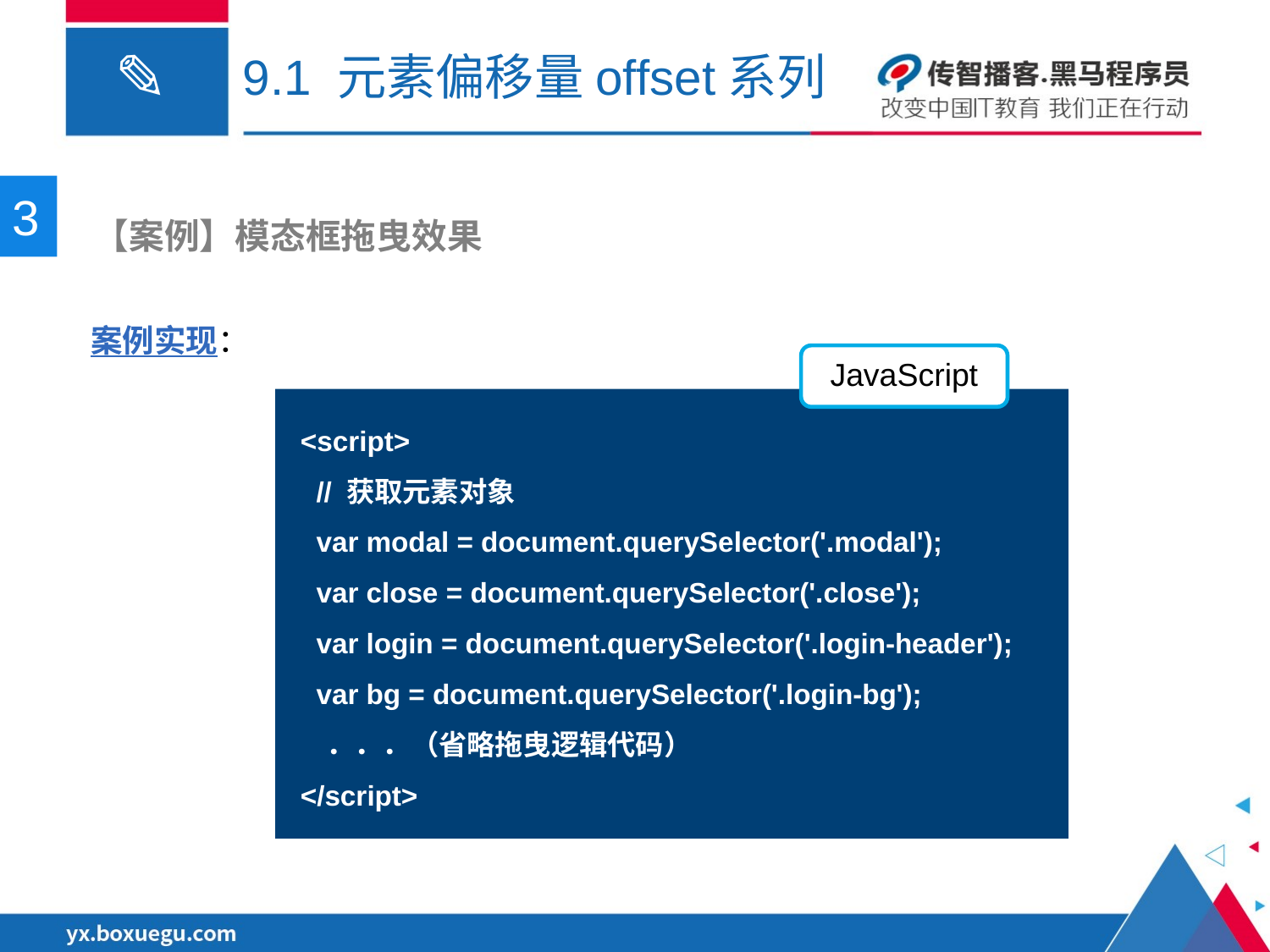

# 9.1 元素偏移量offset系列

3
  【案例】模态框拖曳效果
案例实现：
JavaScript

<script>
  // 获取元素对象
  var modal = document.querySelector('.modal');
  var close = document.querySelector('.close');
  var login = document.querySelector('.login-header');
  var bg = document.querySelector('.login-bg');
   ．．．（省略拖曳逻辑代码）
</script>